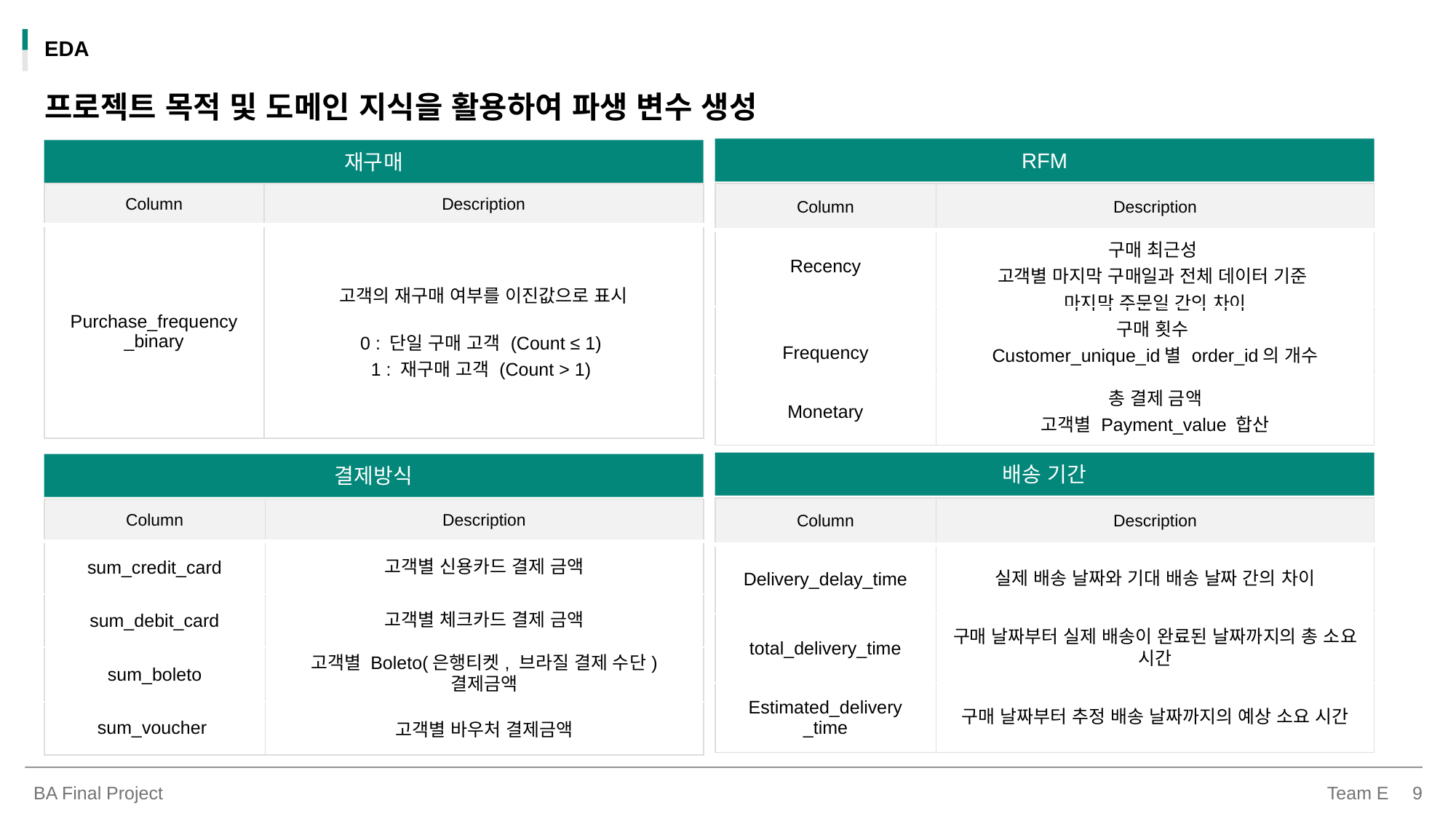

EDA

프로젝트 목적 및 도메인 지식을 활용하여 파생 변수 생성
RFM
재구매
| Column | Description |
| --- | --- |
| Purchase\_frequency \_binary | 고객의 재구매 여부를 이진값으로 표시 0 : 단일 구매 고객 (Count ≤ 1) 1 : 재구매 고객 (Count > 1) |
| Column | Description |
| --- | --- |
| Recency | 구매 최근성 고객별 마지막 구매일과 전체 데이터 기준 마지막 주문일 간의 차이 |
| Frequency | 구매 횟수 Customer\_unique\_id별 order\_id의 개수 |
| Monetary | 총 결제 금액 고객별 Payment\_value 합산 |

배송 기간
결제방식
| Column | Description |
| --- | --- |
| Delivery\_delay\_time | 실제 배송 날짜와 기대 배송 날짜 간의 차이 |
| total\_delivery\_time | 구매 날짜부터 실제 배송이 완료된 날짜까지의 총 소요 시간 |
| Estimated\_delivery \_time | 구매 날짜부터 추정 배송 날짜까지의 예상 소요 시간 |
| Column | Description |
| --- | --- |
| sum\_credit\_card | 고객별 신용카드 결제 금액 |
| sum\_debit\_card | 고객별 체크카드 결제 금액 |
| sum\_boleto | 고객별 Boleto(은행티켓, 브라질 결제 수단) 결제금액 |
| sum\_voucher | 고객별 바우처 결제금액 |
BA Final Project
Team E
9